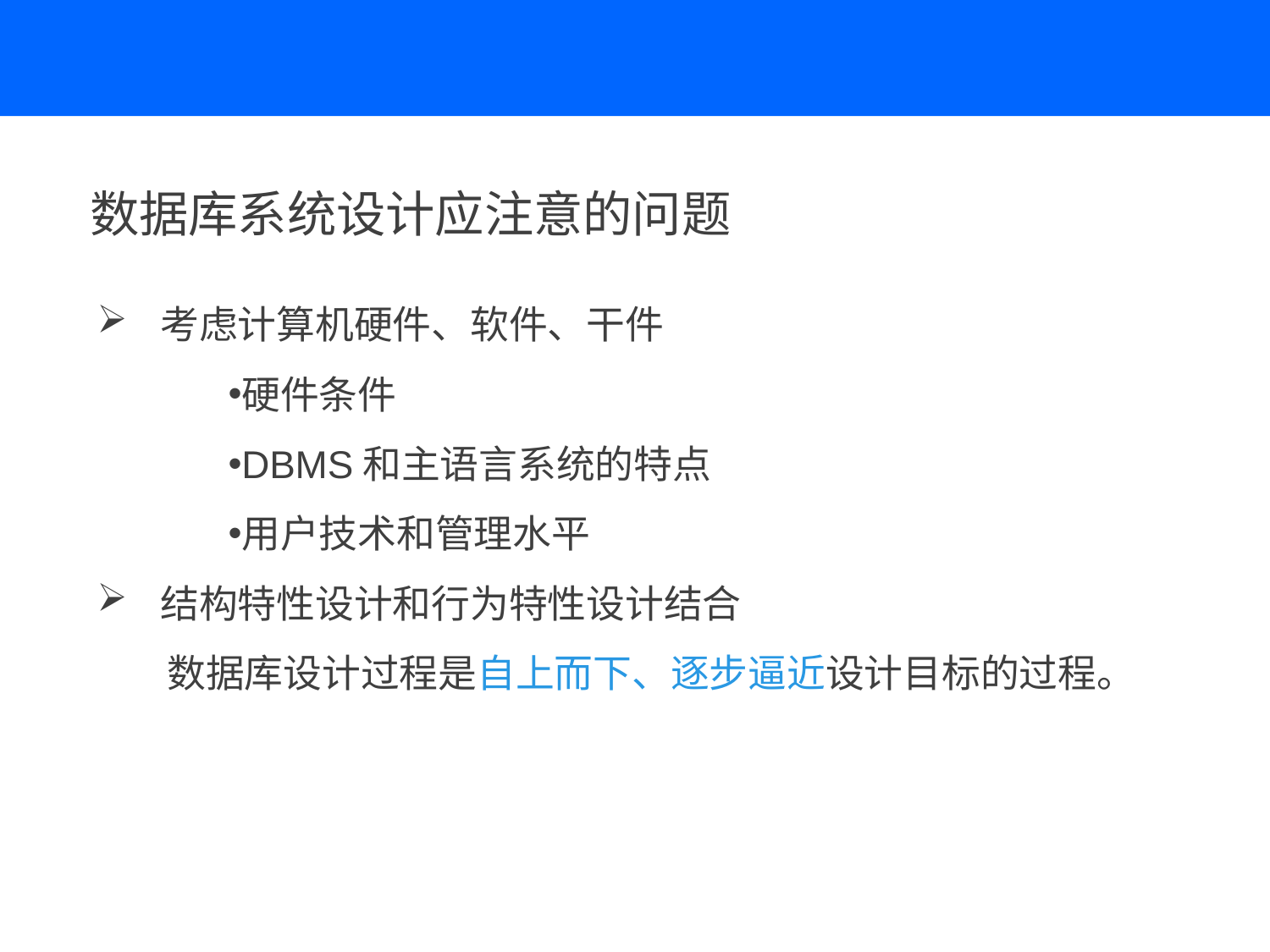

#
数据库系统设计应注意的问题
考虑计算机硬件、软件、干件
硬件条件
DBMS和主语言系统的特点
用户技术和管理水平
结构特性设计和行为特性设计结合
       数据库设计过程是自上而下、逐步逼近设计目标的过程。